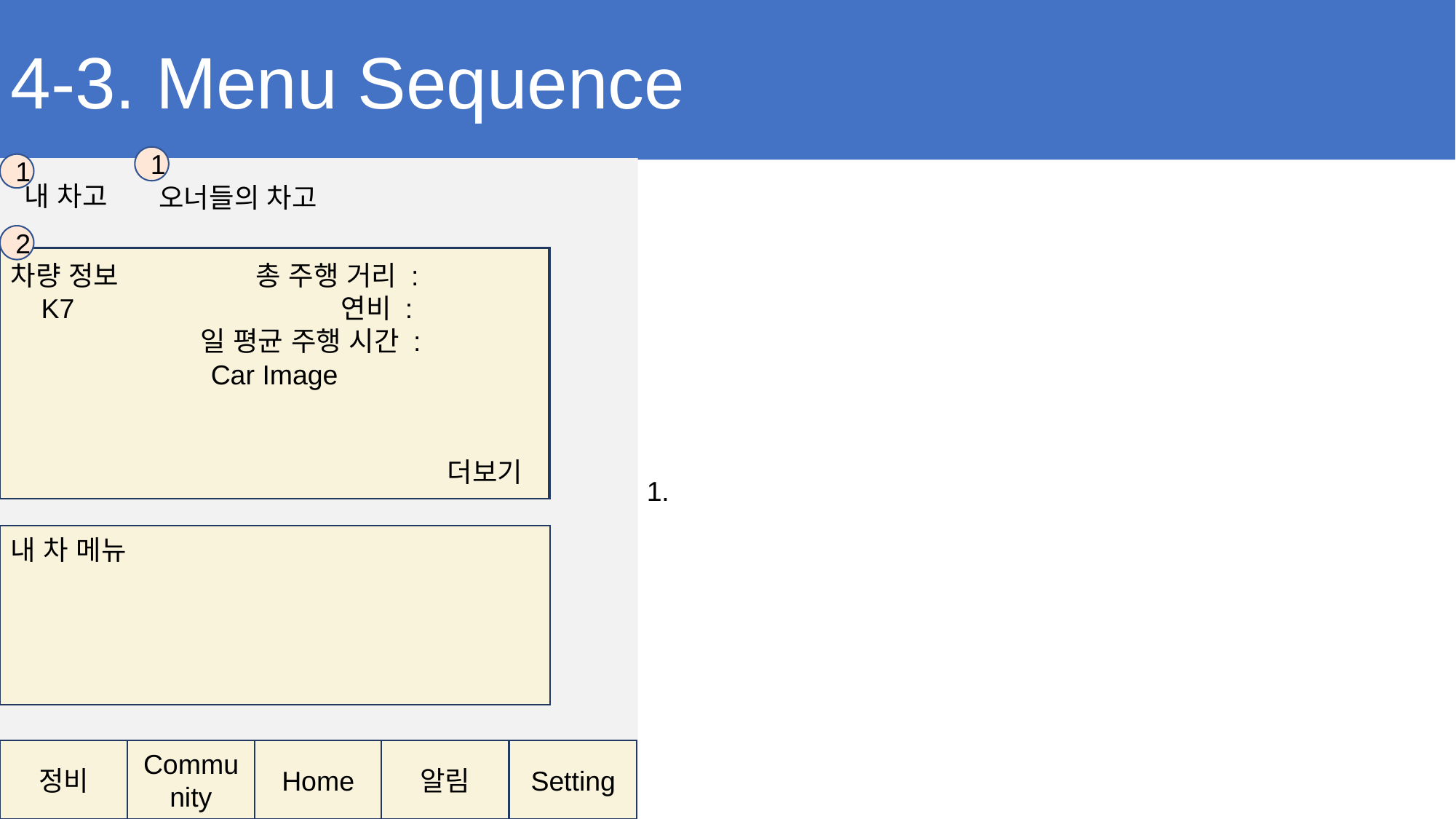

4-3. Menu Sequence
1
1
내 차고
오너들의 차고

정비
Community
Home
알림
Setting
차량 정보                  총 주행 거리 :
    K7                                  연비 :
                        일 평균 주행 시간 :

				더보기
내 차 메뉴

Car Image
1.
2